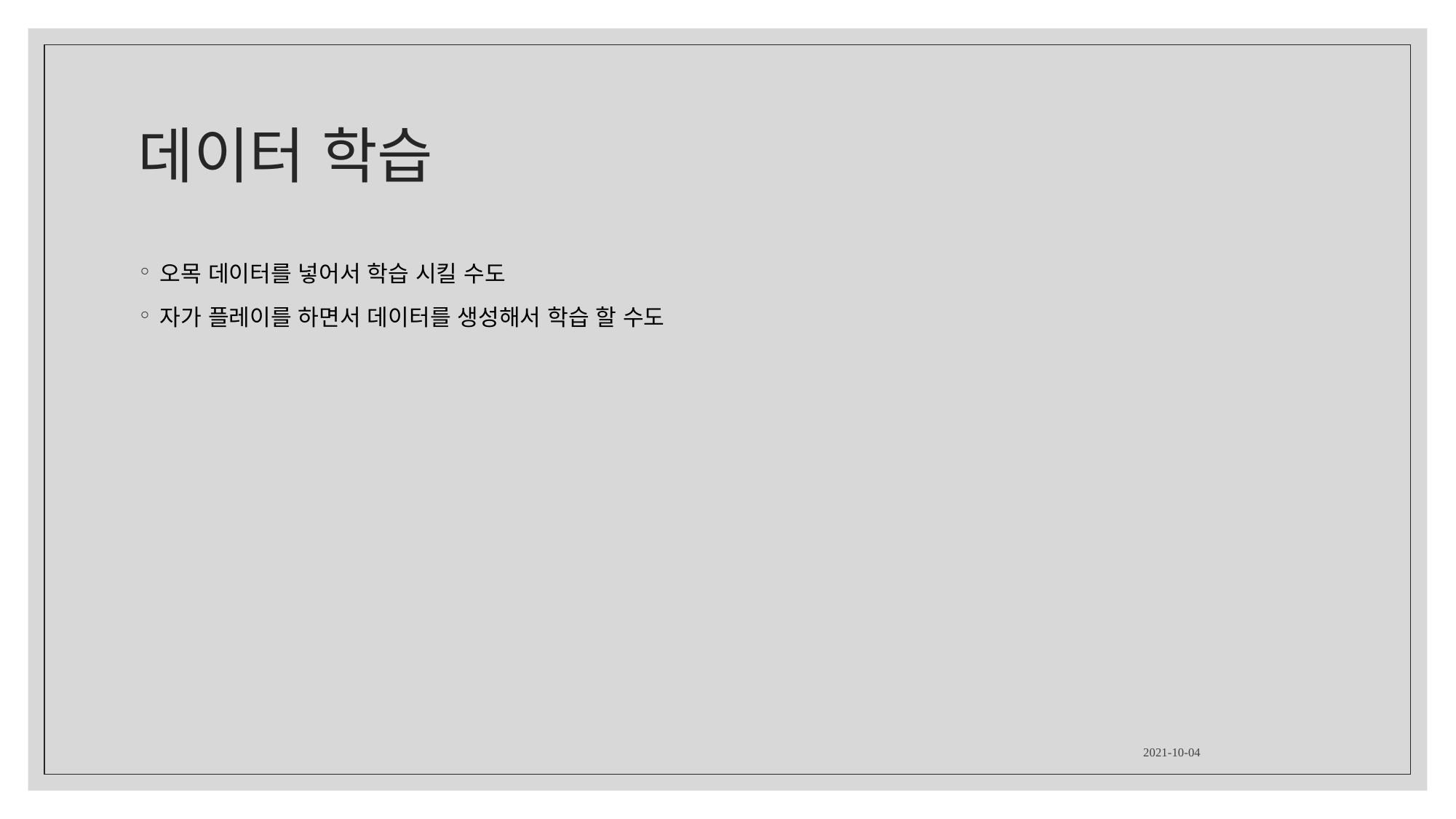

# 데이터 학습
오목 데이터를 넣어서 학습 시킬 수도
자가 플레이를 하면서 데이터를 생성해서 학습 할 수도
2021-10-04